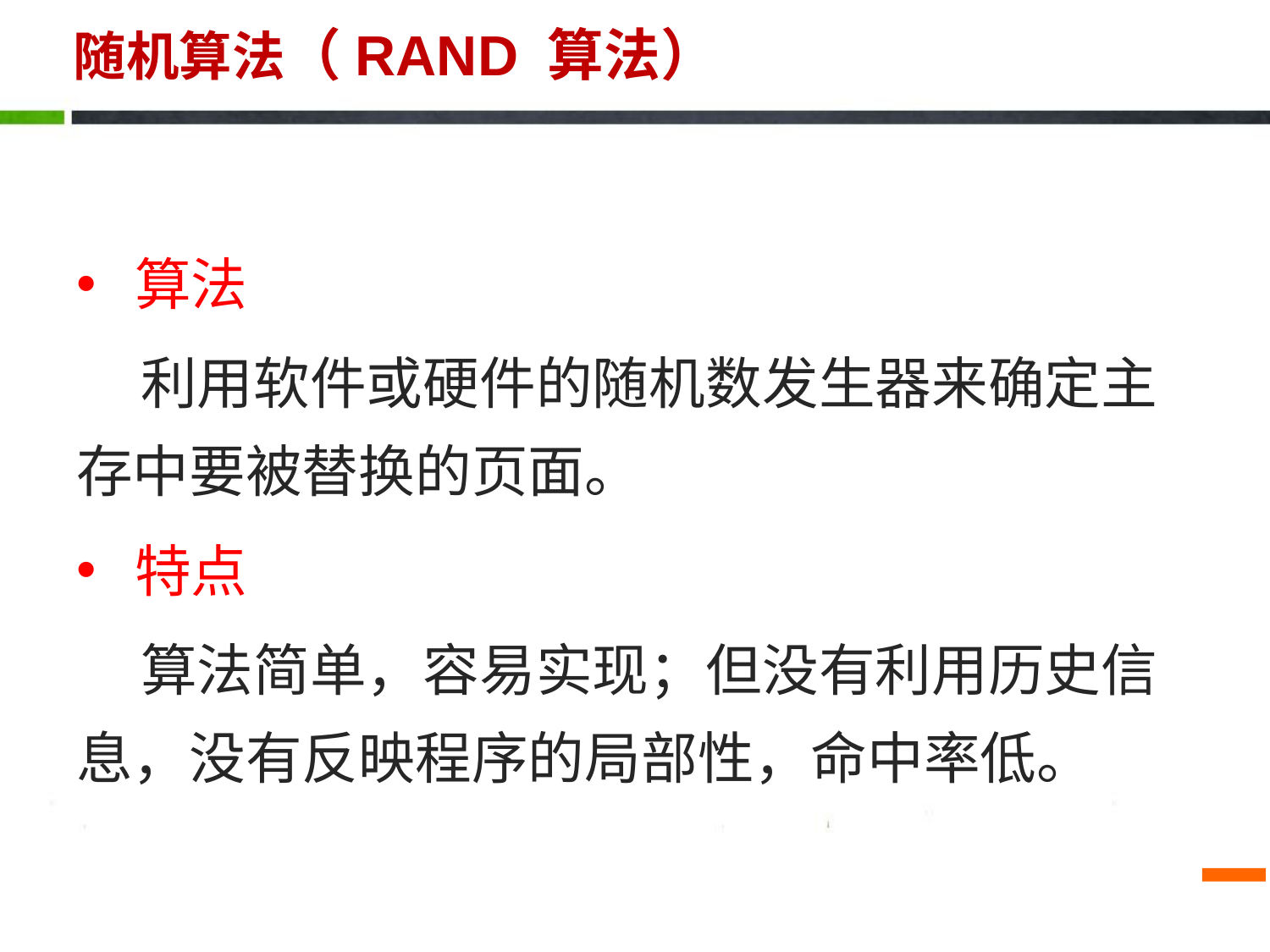

# 随机算法（RAND 算法）
  算法
    利用软件或硬件的随机数发生器来确定主存中要被替换的页面。
  特点
    算法简单，容易实现；但没有利用历史信息，没有反映程序的局部性，命中率低。